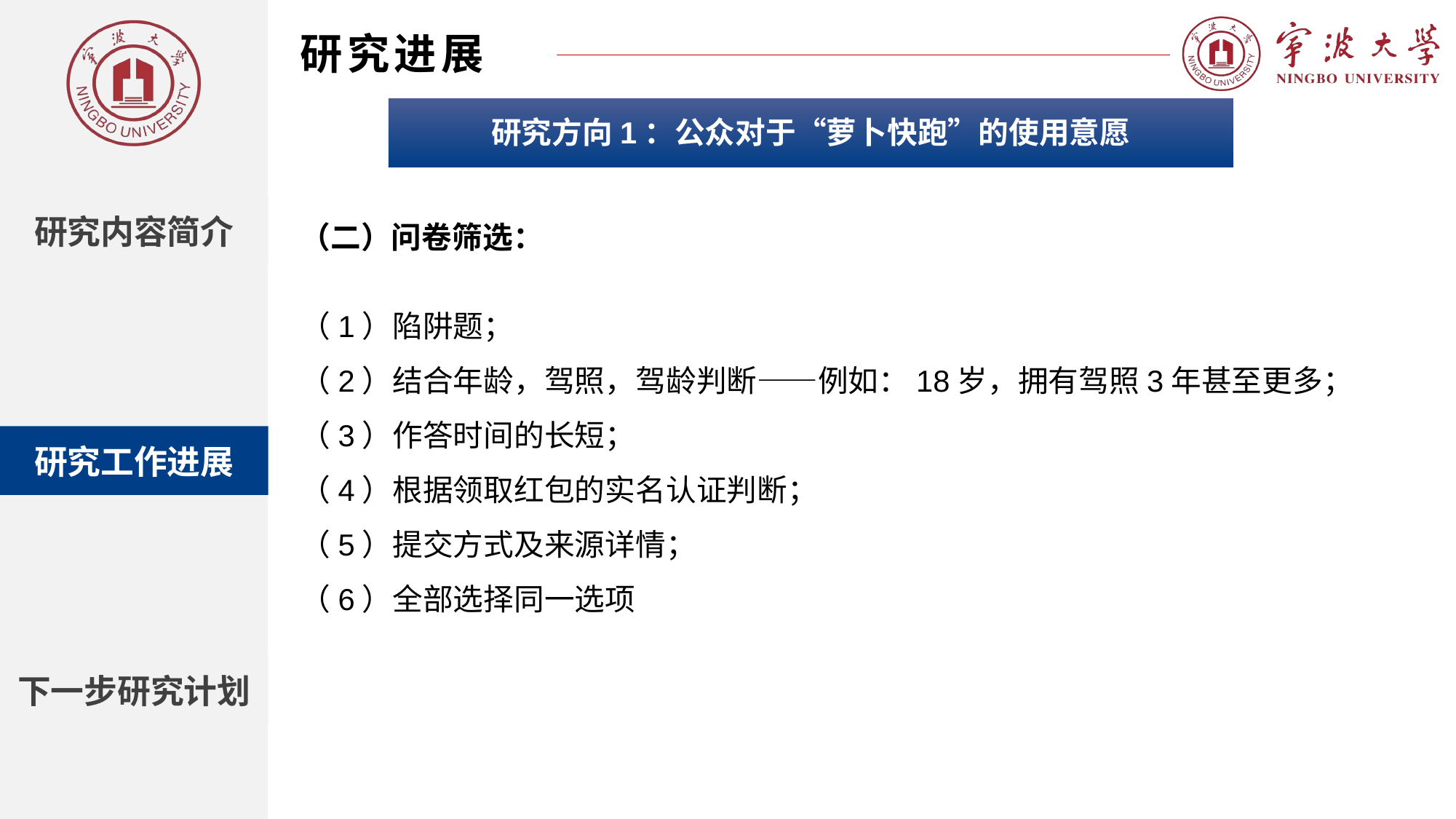

研究进展
研究方向1：公众对于“萝卜快跑”的使用意愿
（二）问卷筛选：
研究内容简介
（1）陷阱题；
（2）结合年龄，驾照，驾龄判断——例如：18岁，拥有驾照3年甚至更多；
（3）作答时间的长短；
（4）根据领取红包的实名认证判断；
（5）提交方式及来源详情；
（6）全部选择同一选项
研究工作进展
下一步研究计划
8